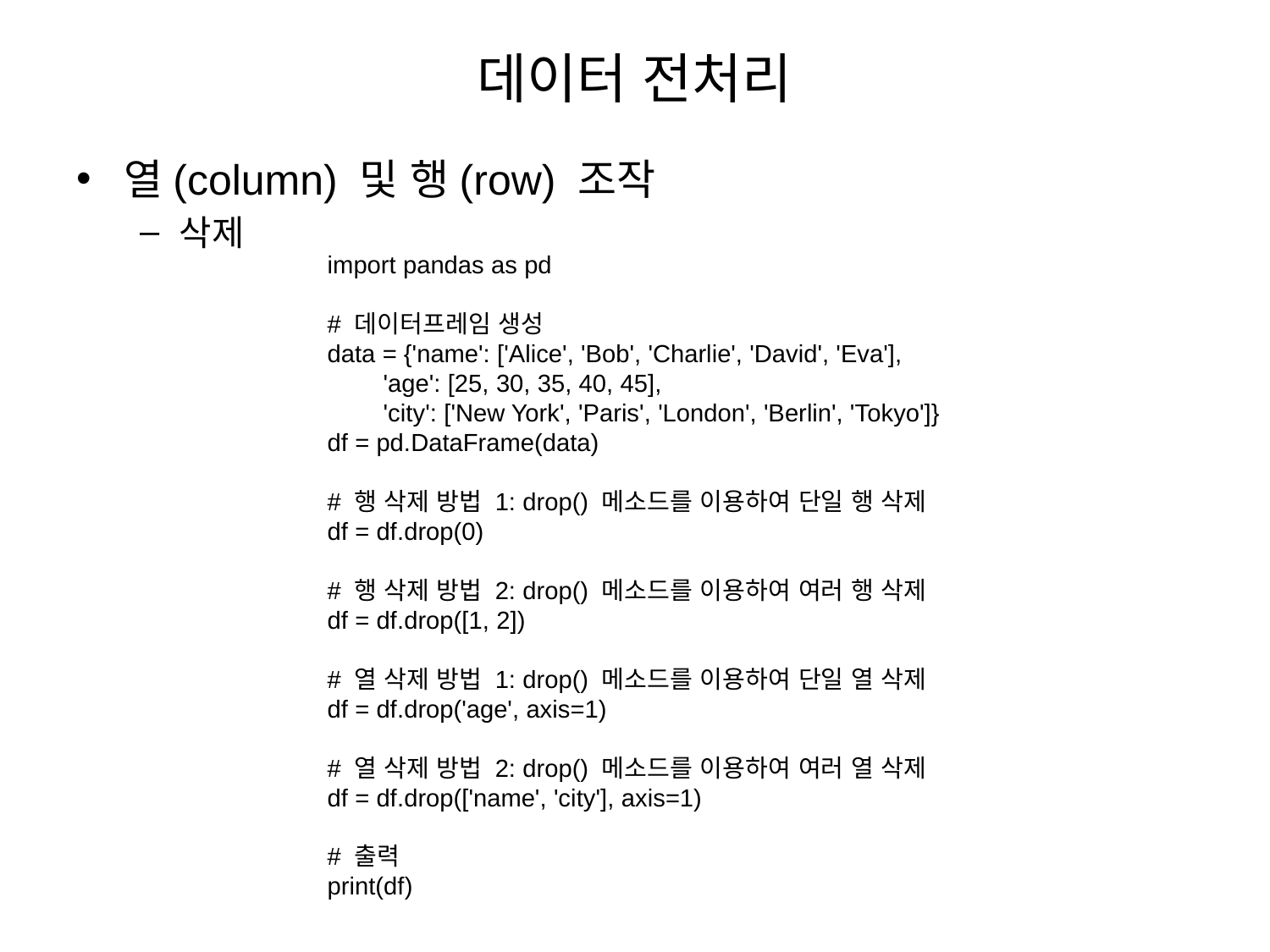

# 데이터 전처리
열(column) 및 행(row) 조작
삭제
import pandas as pd

# 데이터프레임 생성
data = {'name': ['Alice', 'Bob', 'Charlie', 'David', 'Eva'],
        'age': [25, 30, 35, 40, 45],
        'city': ['New York', 'Paris', 'London', 'Berlin', 'Tokyo']}
df = pd.DataFrame(data)

# 행 삭제 방법 1: drop() 메소드를 이용하여 단일 행 삭제
df = df.drop(0)

# 행 삭제 방법 2: drop() 메소드를 이용하여 여러 행 삭제
df = df.drop([1, 2])

# 열 삭제 방법 1: drop() 메소드를 이용하여 단일 열 삭제
df = df.drop('age', axis=1)

# 열 삭제 방법 2: drop() 메소드를 이용하여 여러 열 삭제
df = df.drop(['name', 'city'], axis=1)

# 출력
print(df)